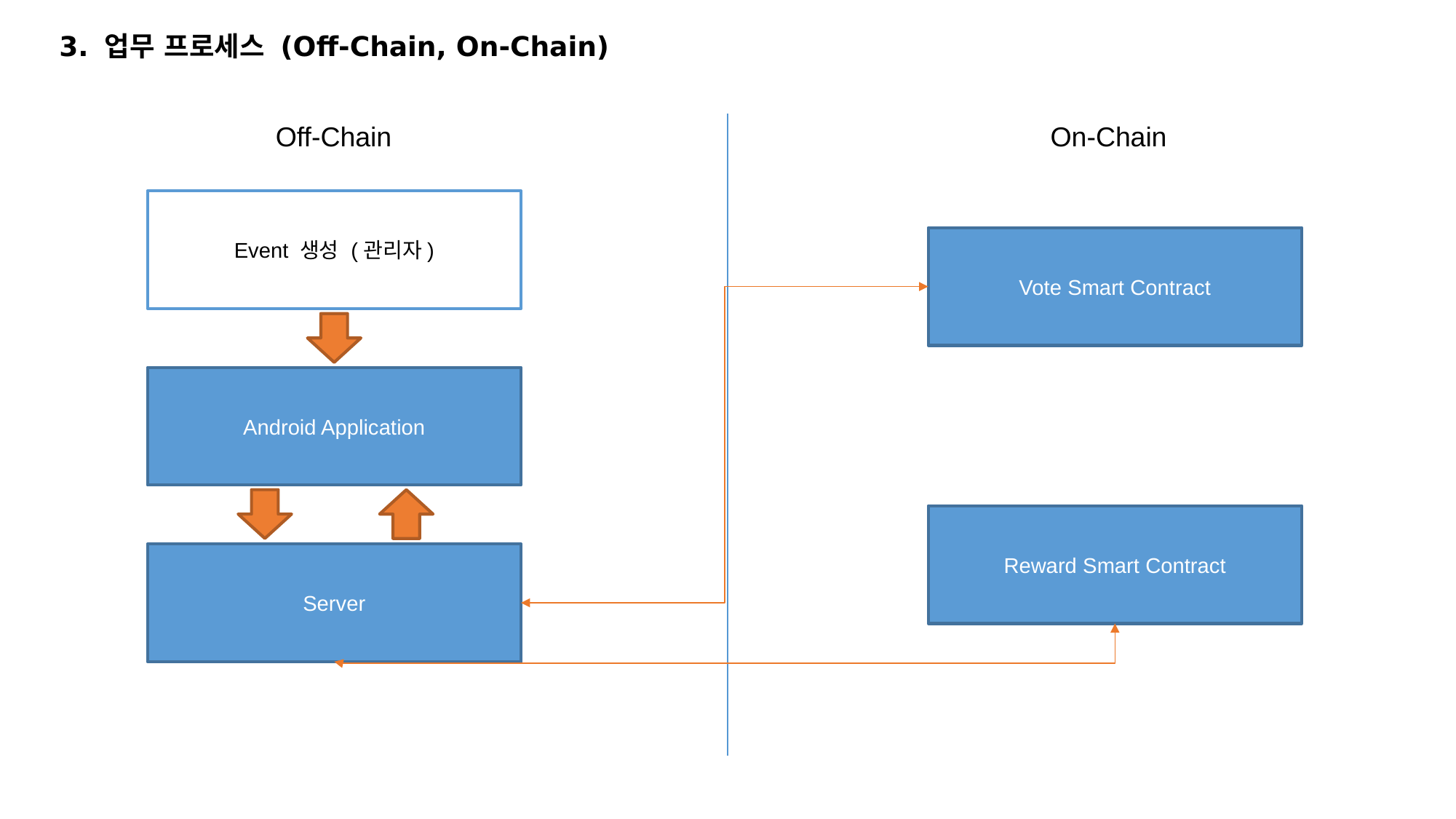

3. 업무 프로세스 (Off-Chain, On-Chain)
Off-Chain

On-Chain

Event 생성 (관리자)
Vote Smart Contract

Android Application

Reward Smart Contract
Server